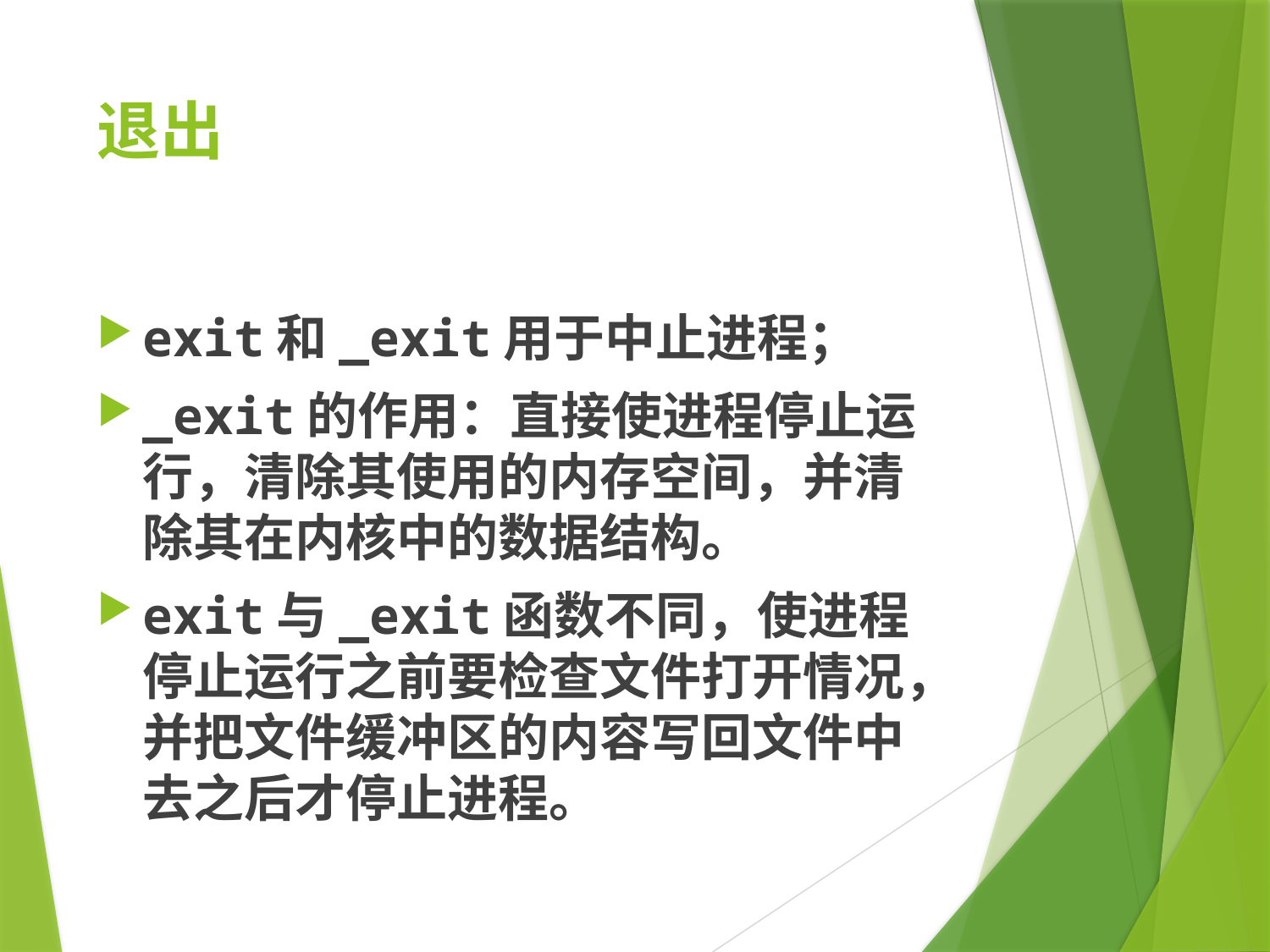

# 退出
exit和_exit用于中止进程；
_exit的作用：直接使进程停止运行，清除其使用的内存空间，并清除其在内核中的数据结构。
exit与_exit函数不同，使进程停止运行之前要检查文件打开情况，并把文件缓冲区的内容写回文件中去之后才停止进程。